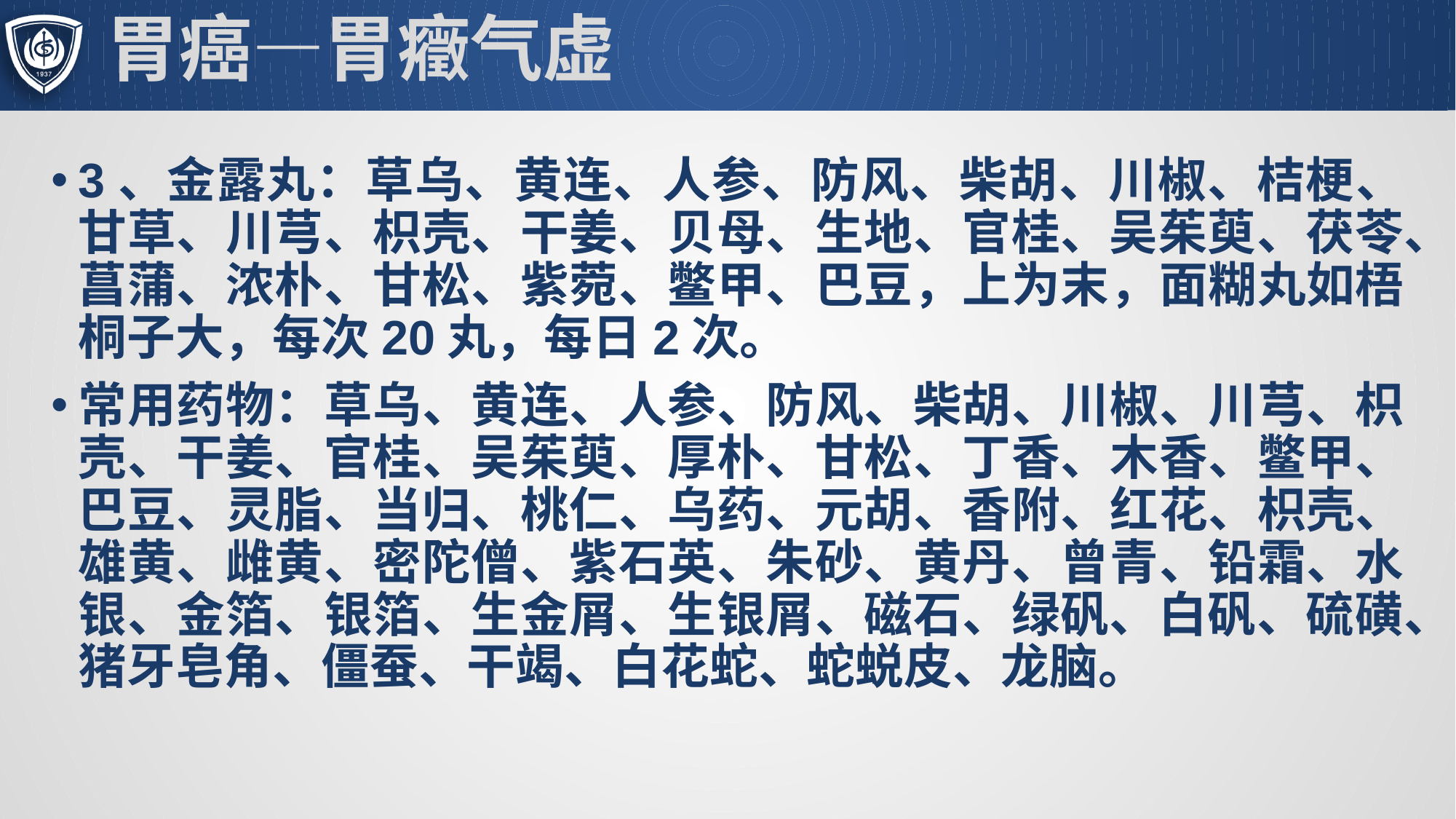

# 胃癌—胃癥气虚
3、金露丸：草乌、黄连、人参、防风、柴胡、川椒、桔梗、甘草、川芎、枳壳、干姜、贝母、生地、官桂、吴茱萸、茯苓、菖蒲、浓朴、甘松、紫菀、鳖甲、巴豆，上为末，面糊丸如梧桐子大，每次20丸，每日2次。
常用药物：草乌、黄连、人参、防风、柴胡、川椒、川芎、枳壳、干姜、官桂、吴茱萸、厚朴、甘松、丁香、木香、鳖甲、巴豆、灵脂、当归、桃仁、乌药、元胡、香附、红花、枳壳、雄黄、雌黄、密陀僧、紫石英、朱砂、黄丹、曾青、铅霜、水银、金箔、银箔、生金屑、生银屑、磁石、绿矾、白矾、硫磺、猪牙皂角、僵蚕、干竭、白花蛇、蛇蜕皮、龙脑。